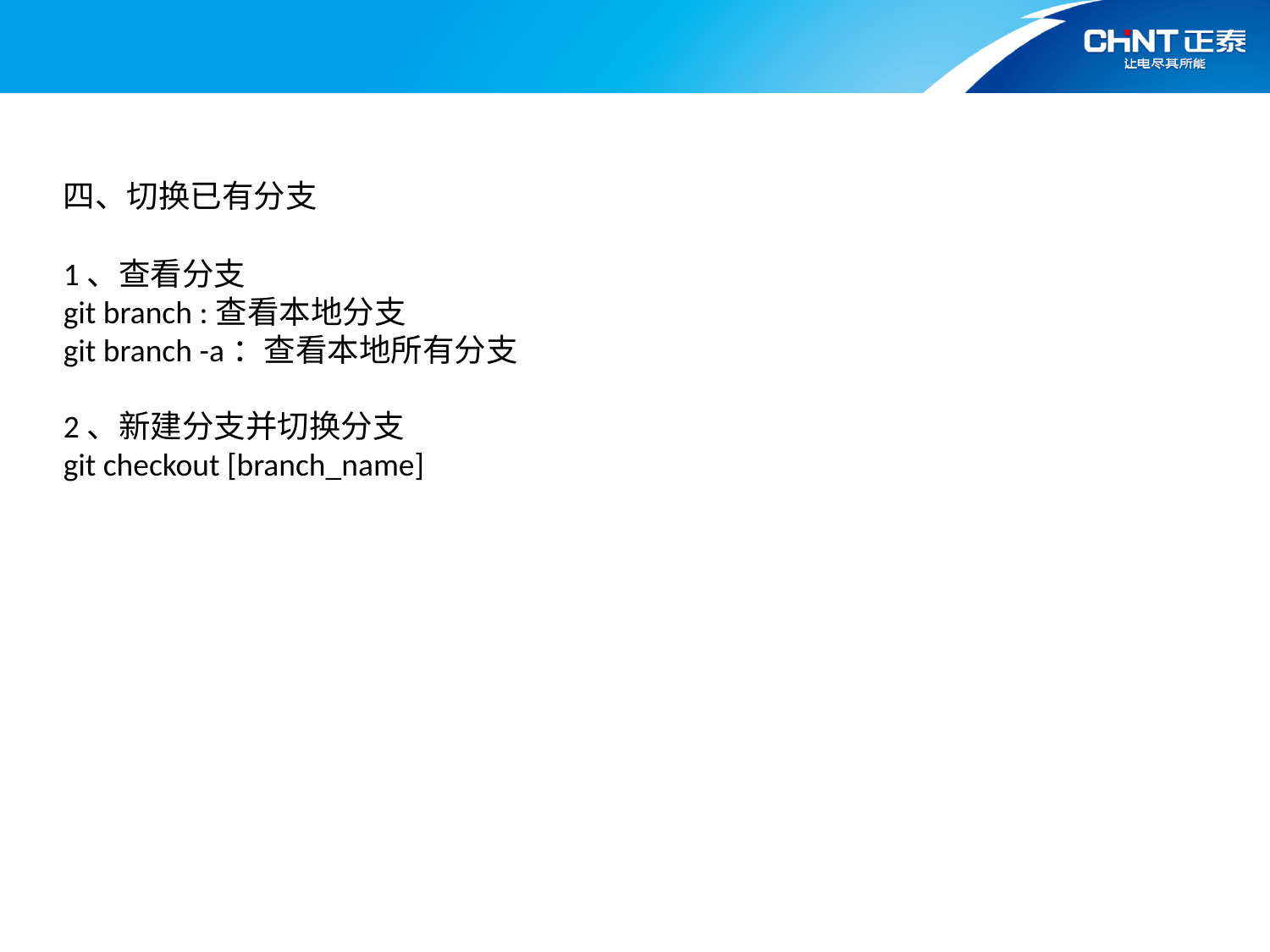

四、切换已有分支
1、查看分支
git branch :查看本地分支
git branch -a：查看本地所有分支

2、新建分支并切换分支
git checkout [branch_name]